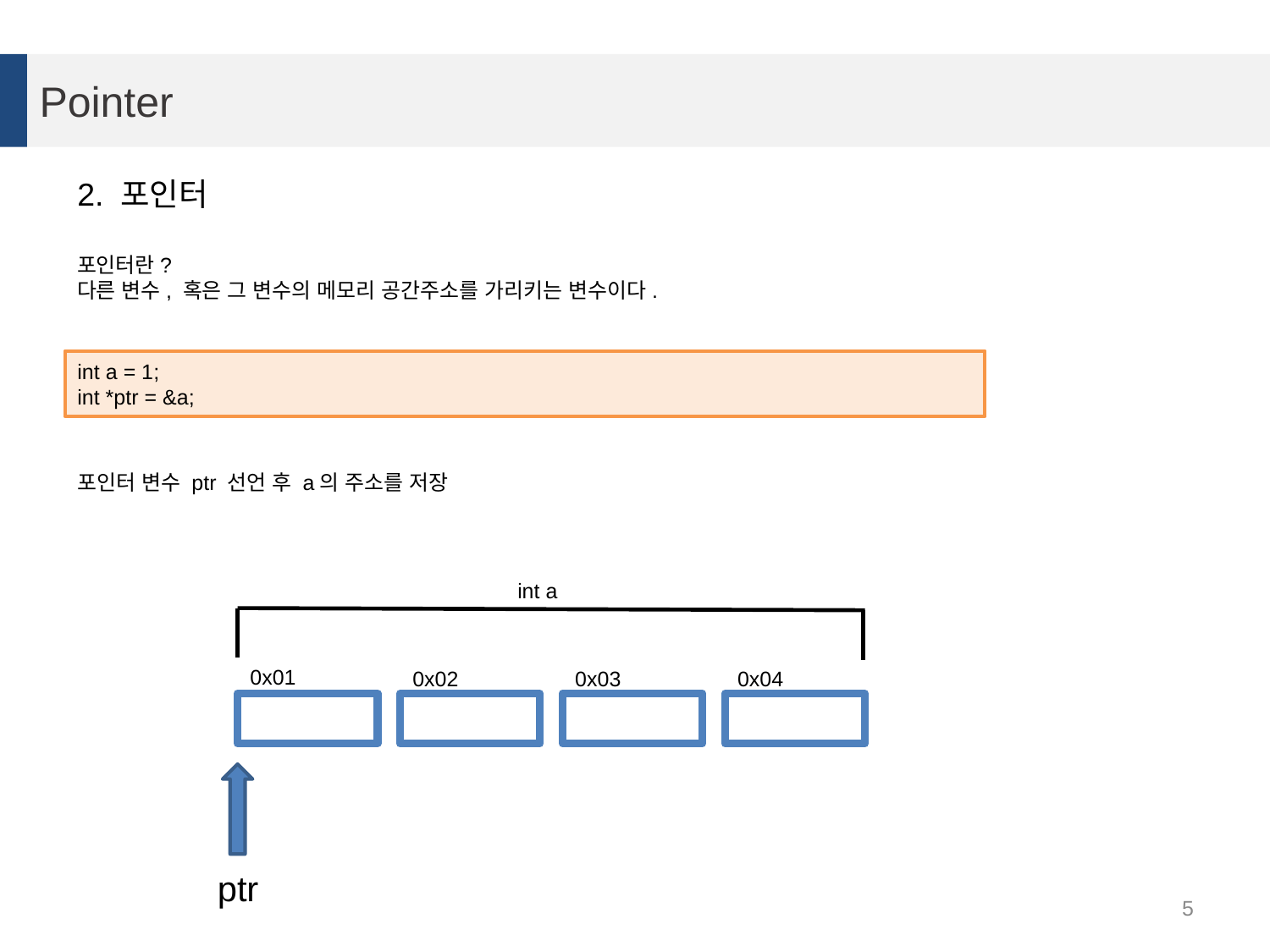

Pointer
2. 포인터
포인터란?
다른 변수, 혹은 그 변수의 메모리 공간주소를 가리키는 변수이다.
int a = 1;
int *ptr = &a;
포인터 변수 ptr 선언 후 a의 주소를 저장
int a
0x01
0x03
0x02
0x04

ptr
5